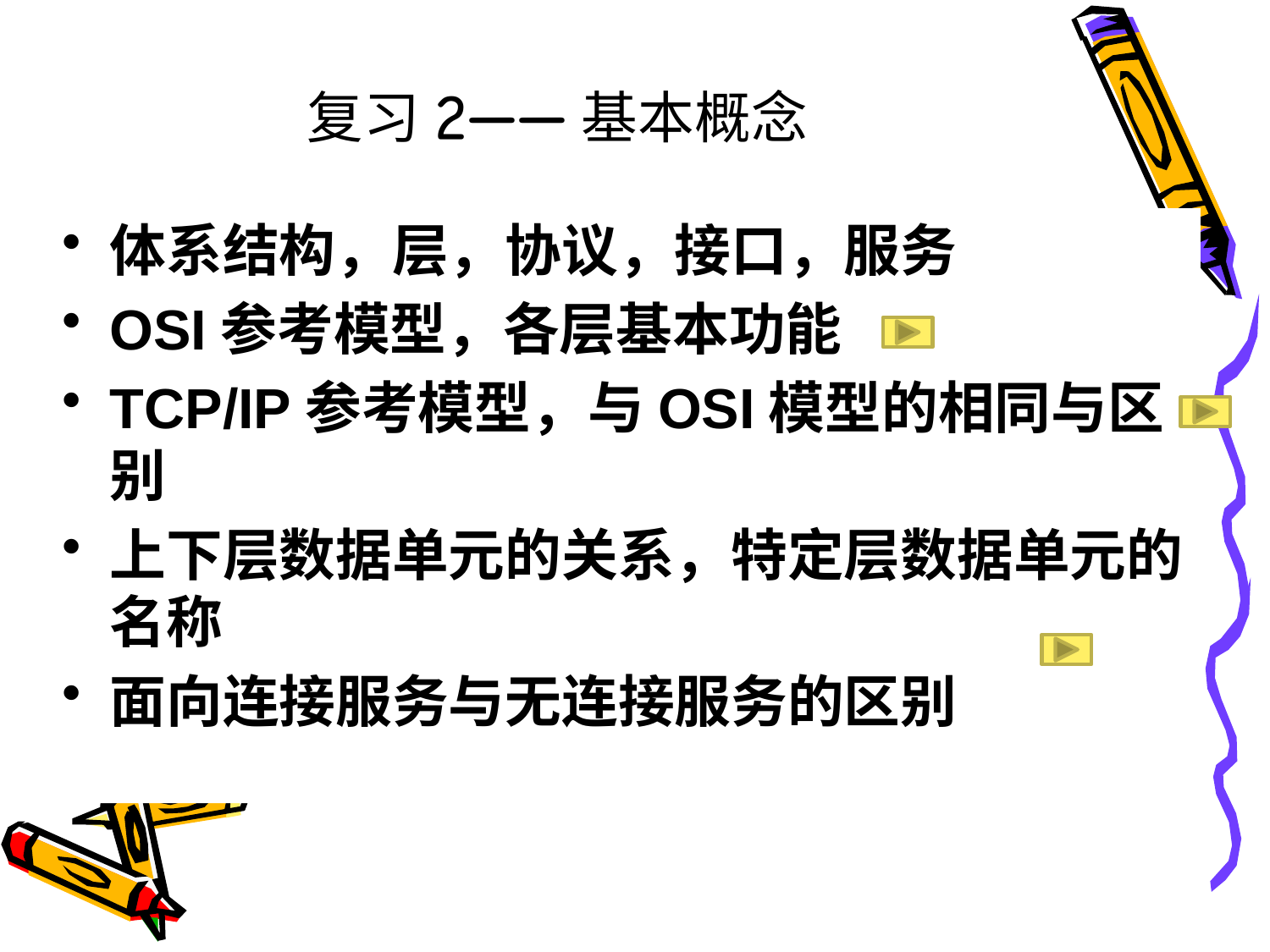

# 复习2——基本概念
体系结构，层，协议，接口，服务
OSI参考模型，各层基本功能
TCP/IP参考模型，与OSI模型的相同与区别
上下层数据单元的关系，特定层数据单元的名称
面向连接服务与无连接服务的区别